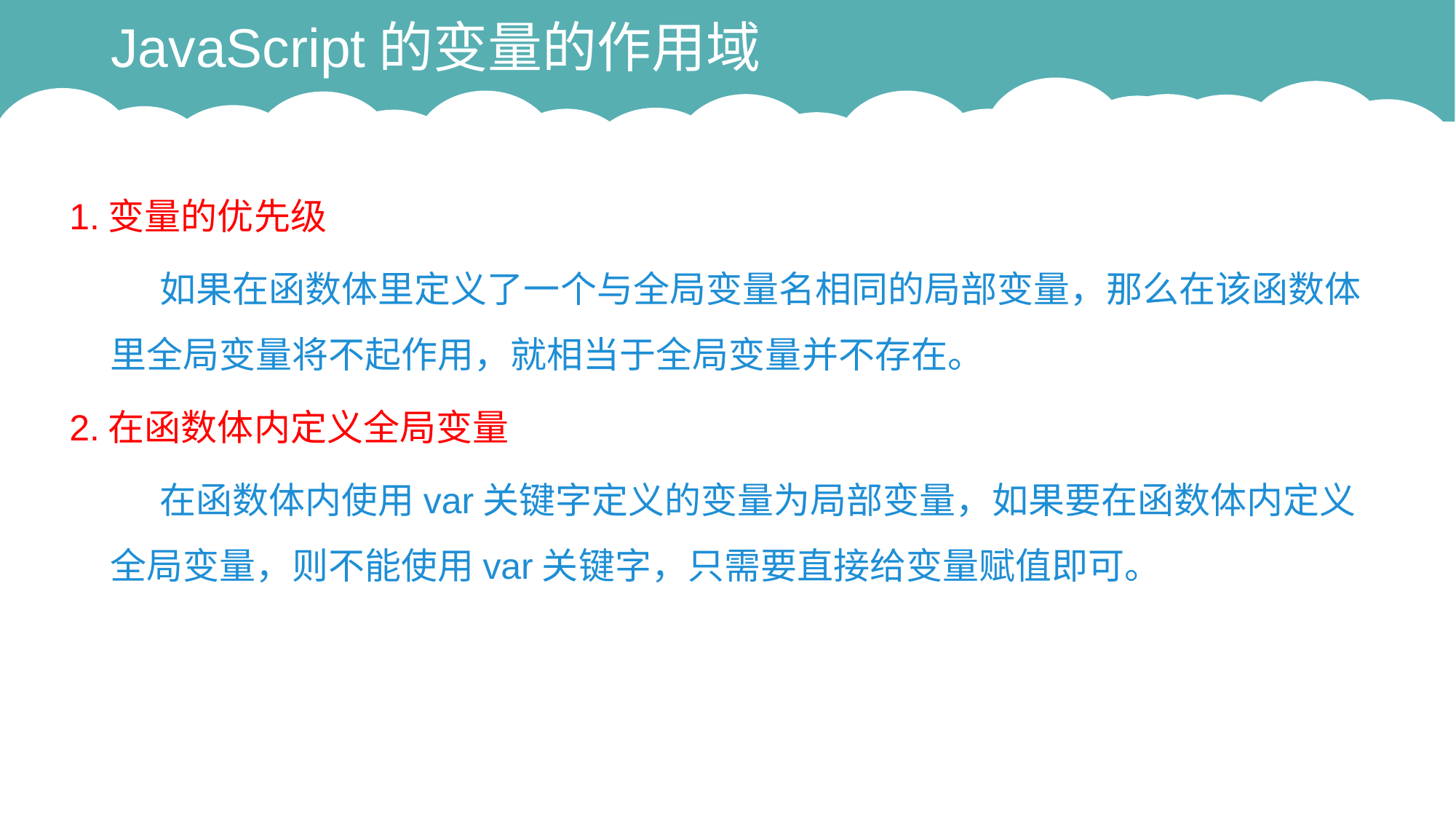

# JavaScript的变量的作用域
1.变量的优先级
          如果在函数体里定义了一个与全局变量名相同的局部变量，那么在该函数体里全局变量将不起作用，就相当于全局变量并不存在。
2.在函数体内定义全局变量
          在函数体内使用var关键字定义的变量为局部变量，如果要在函数体内定义全局变量，则不能使用var关键字，只需要直接给变量赋值即可。